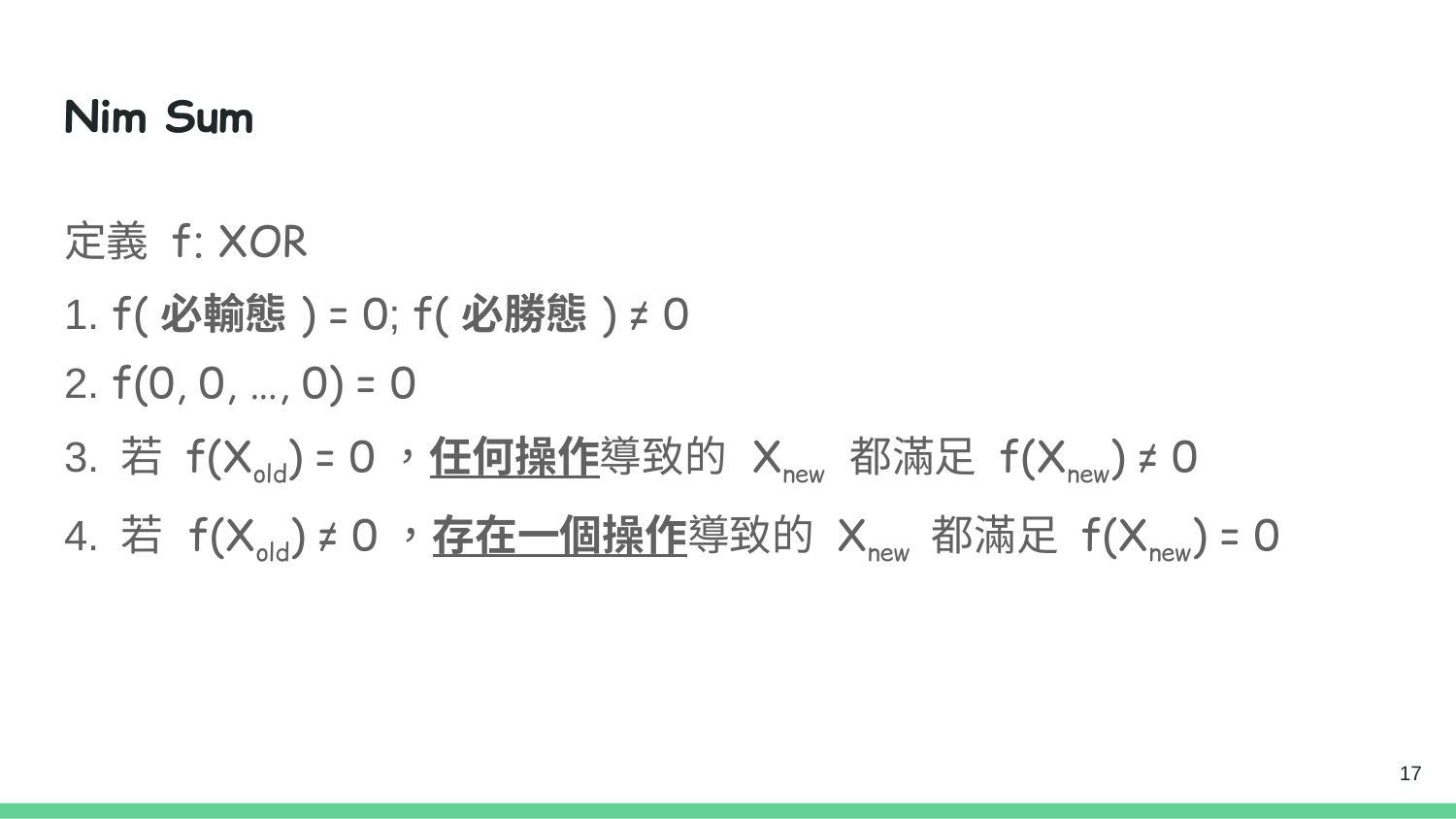

# Nim Sum
定義 f: XOR
1. f(必輸態) = 0; f(必勝態) ≠ 0
2. f(0, 0, …, 0) = 0
3. 若 f(Xold) = 0，任何操作導致的 Xnew 都滿足 f(Xnew) ≠ 0
4. 若 f(Xold) ≠ 0，存在一個操作導致的 Xnew 都滿足 f(Xnew) = 0
17